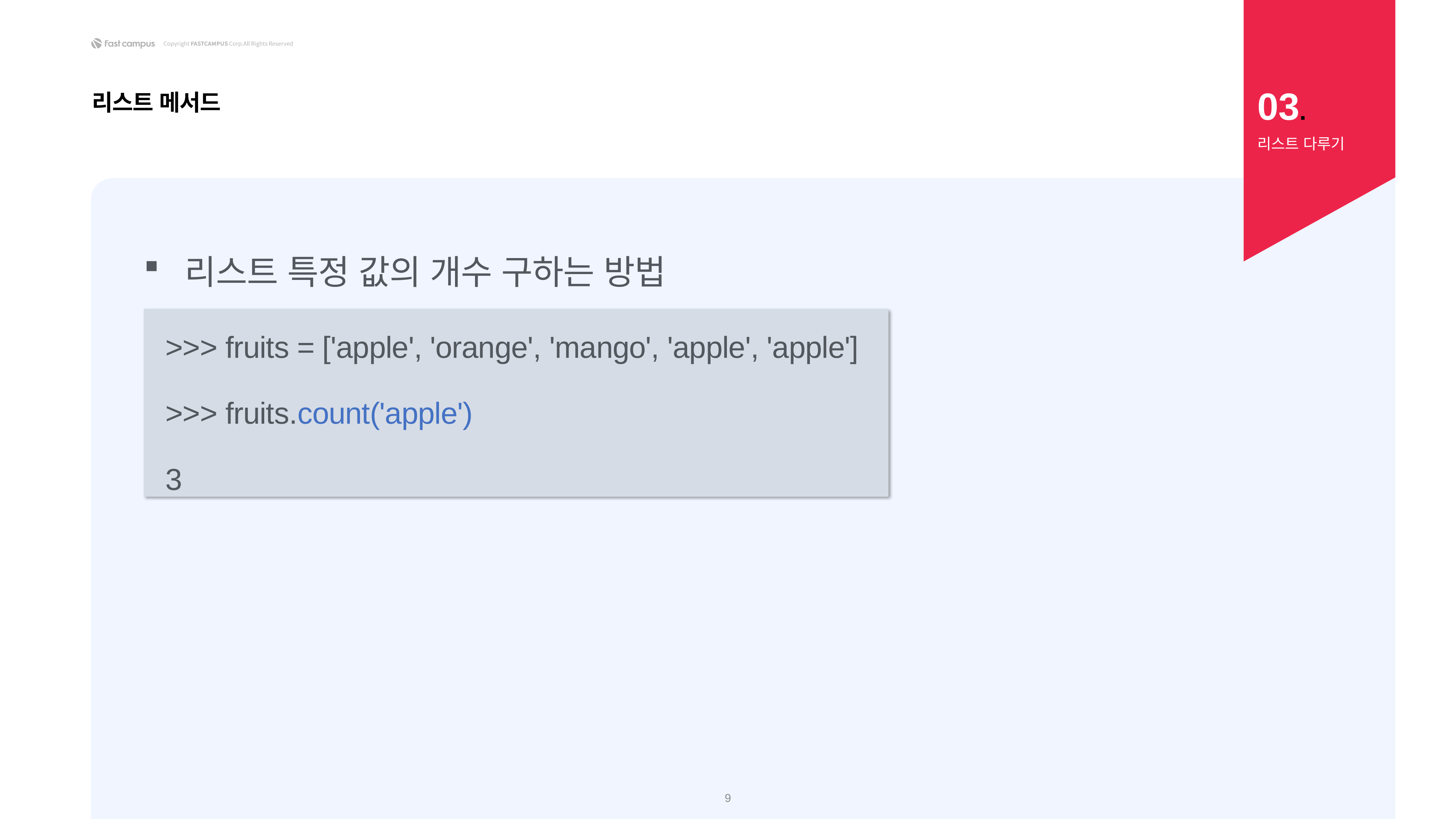

03.
리스트 메서드
리스트 다루기

리스트 특정 값의 개수 구하는 방법
>>> fruits = ['apple', 'orange', 'mango', 'apple', 'apple']
>>> fruits.count('apple')
3
9